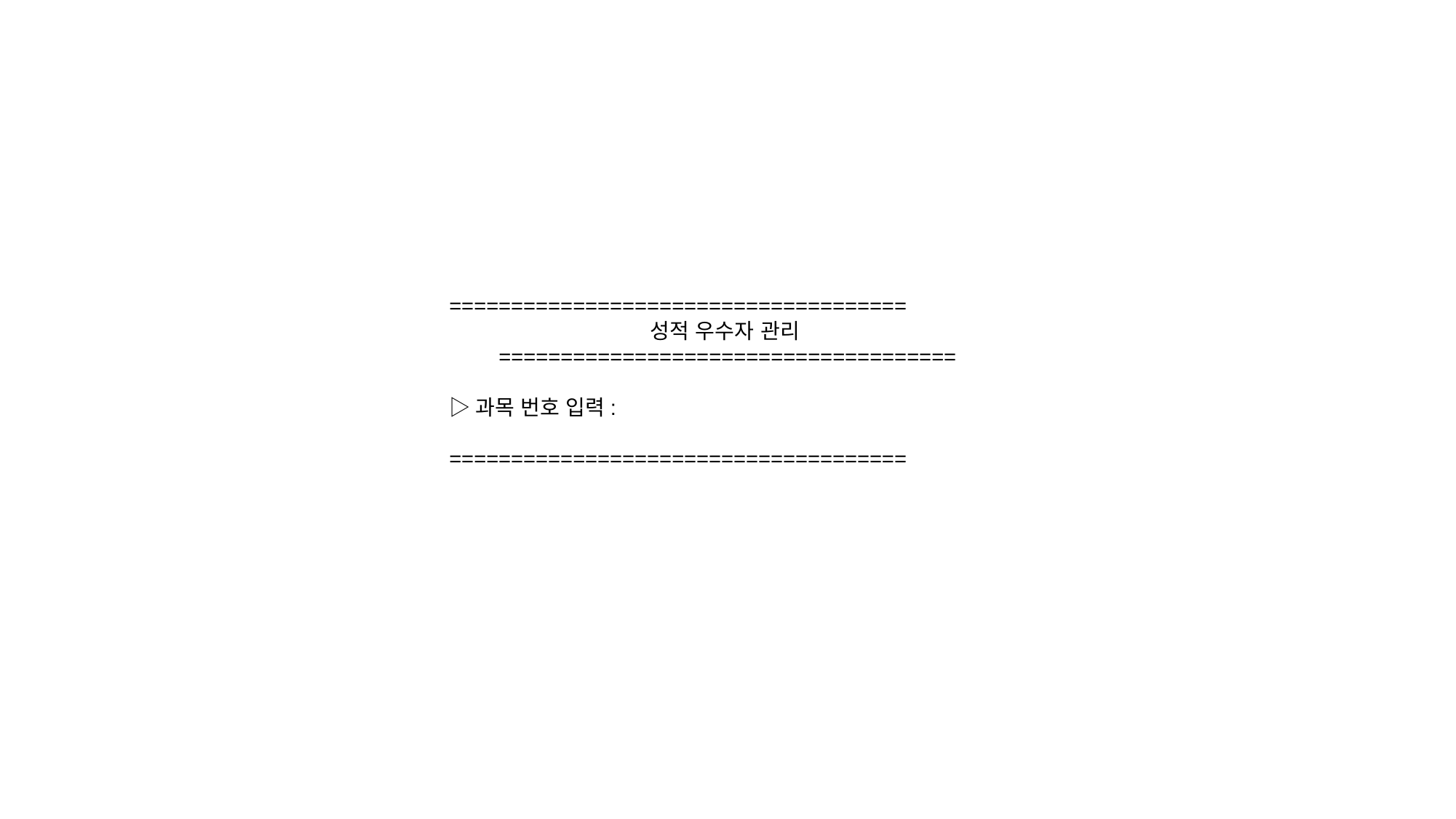

=====================================
성적 우수자 관리=====================================

▷과목 번호 입력:

=====================================